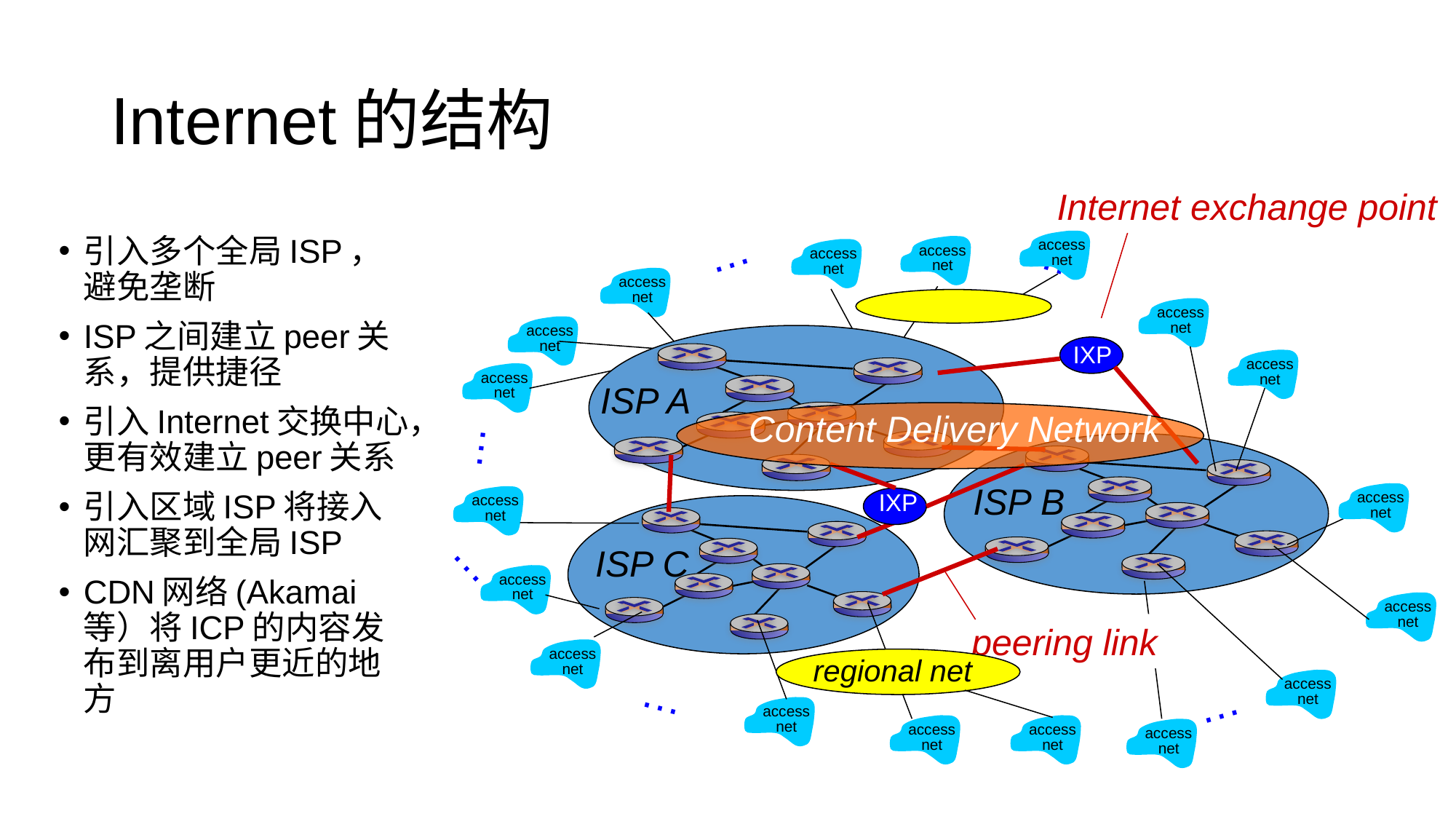

# Internet的结构
Internet exchange point
…
…
引入多个全局ISP，避免垄断
ISP之间建立peer关系，提供捷径
引入Internet交换中心，更有效建立peer关系
引入区域ISP将接入网汇聚到全局ISP
CDN网络(Akamai等）将ICP的内容发布到离用户更近的地方

access
net

access
net

access
net

access
net

access
net

access
net

ISP A

IXP

access
net

access
net
Content Delivery Network

…

ISP B

IXP

access
net

access
net

ISP C

…

access
net

access
net
peering link

access
net
regional net

access
net
…

access
net
…

access
net

access
net

access
net